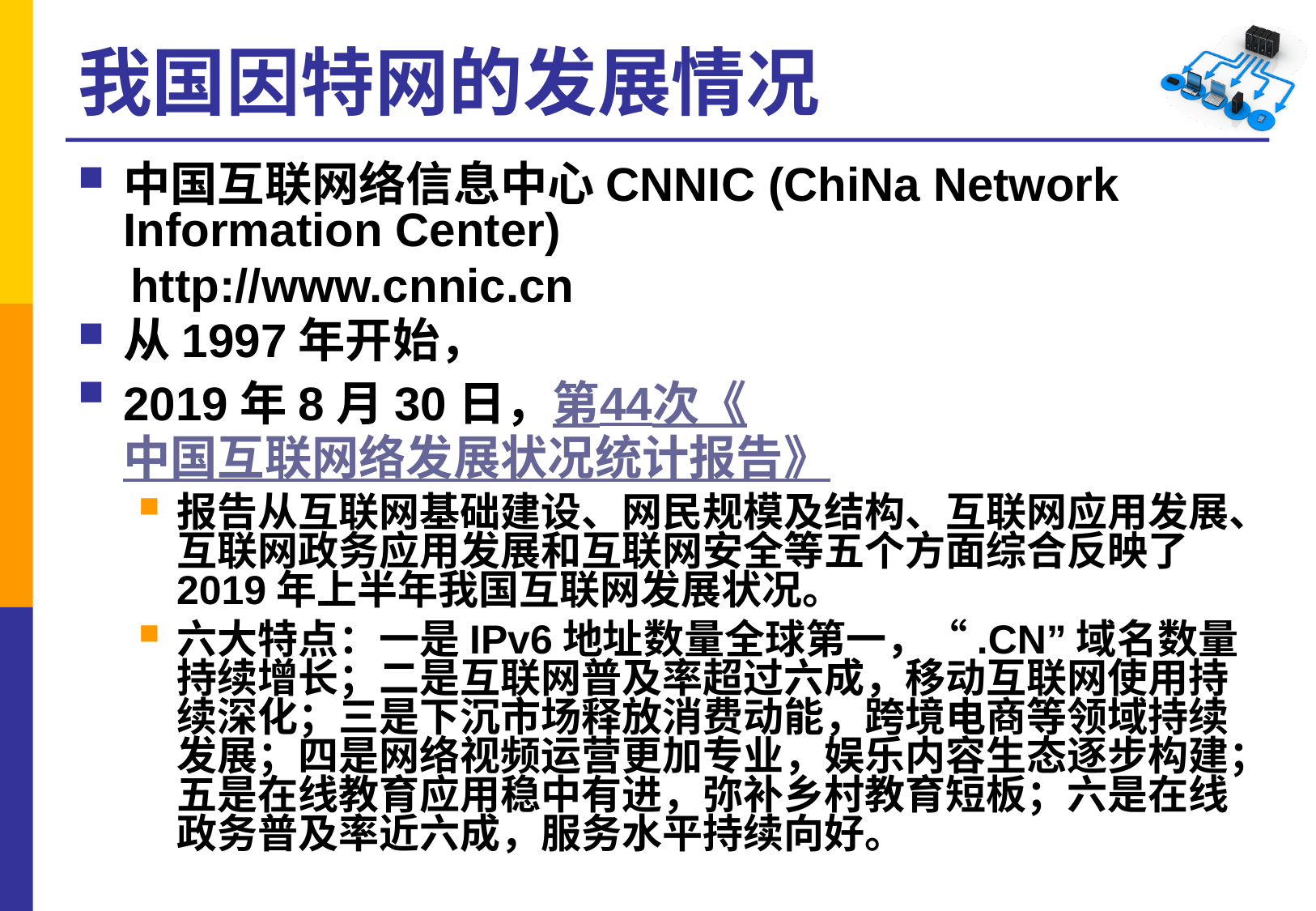

# 我国因特网的发展情况
中国互联网络信息中心CNNIC (ChiNa Network Information Center)
    http://www.cnnic.cn
从1997年开始，
2019年8月30日，第44次《中国互联网络发展状况统计报告》
报告从互联网基础建设、网民规模及结构、互联网应用发展、互联网政务应用发展和互联网安全等五个方面综合反映了2019年上半年我国互联网发展状况。
六大特点：一是IPv6地址数量全球第一，“.CN”域名数量持续增长；二是互联网普及率超过六成，移动互联网使用持续深化；三是下沉市场释放消费动能，跨境电商等领域持续发展；四是网络视频运营更加专业，娱乐内容生态逐步构建；五是在线教育应用稳中有进，弥补乡村教育短板；六是在线政务普及率近六成，服务水平持续向好。